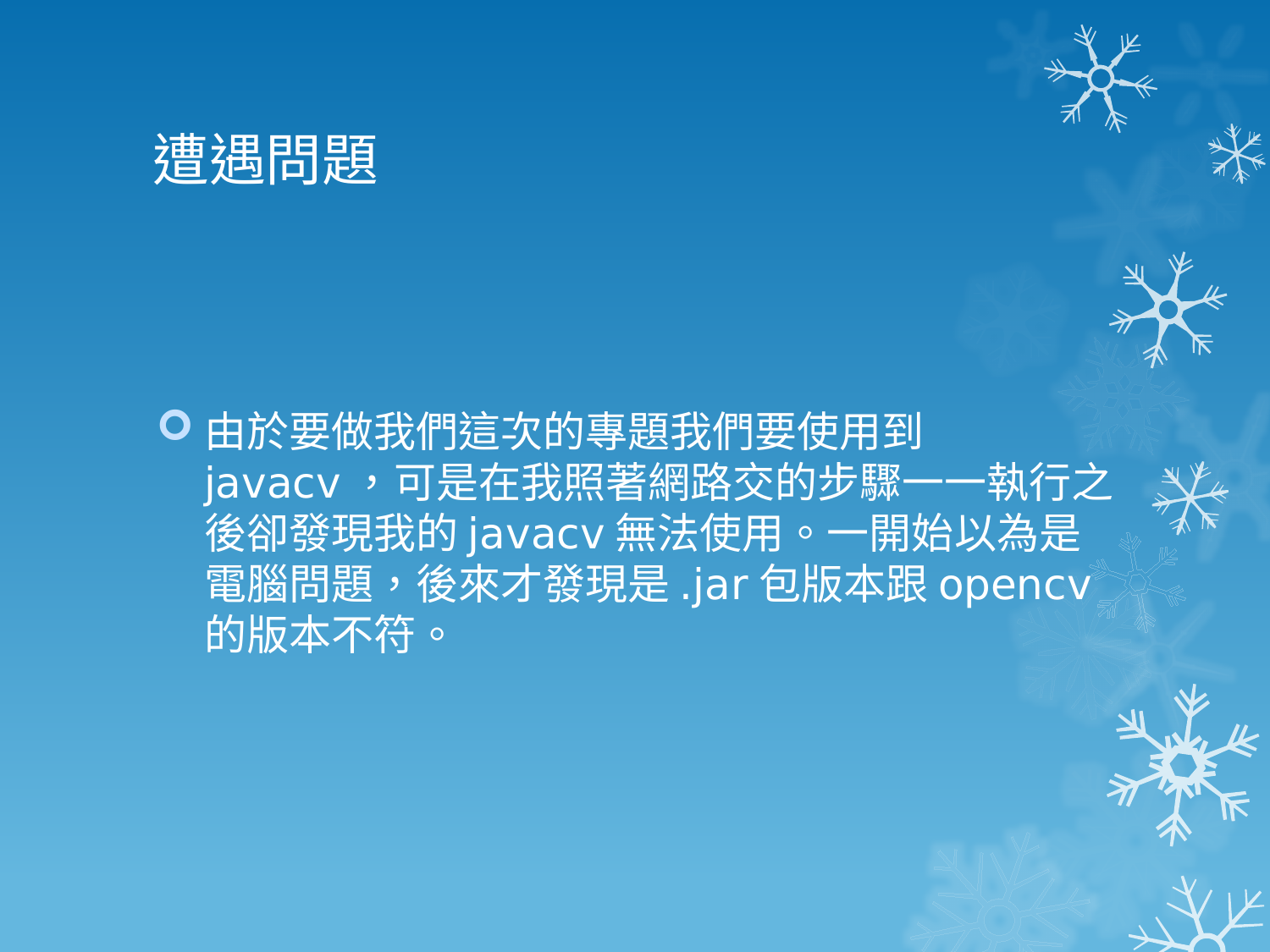

# 遭遇問題
由於要做我們這次的專題我們要使用到javacv，可是在我照著網路交的步驟一一執行之後卻發現我的javacv無法使用。一開始以為是電腦問題，後來才發現是.jar包版本跟opencv的版本不符。